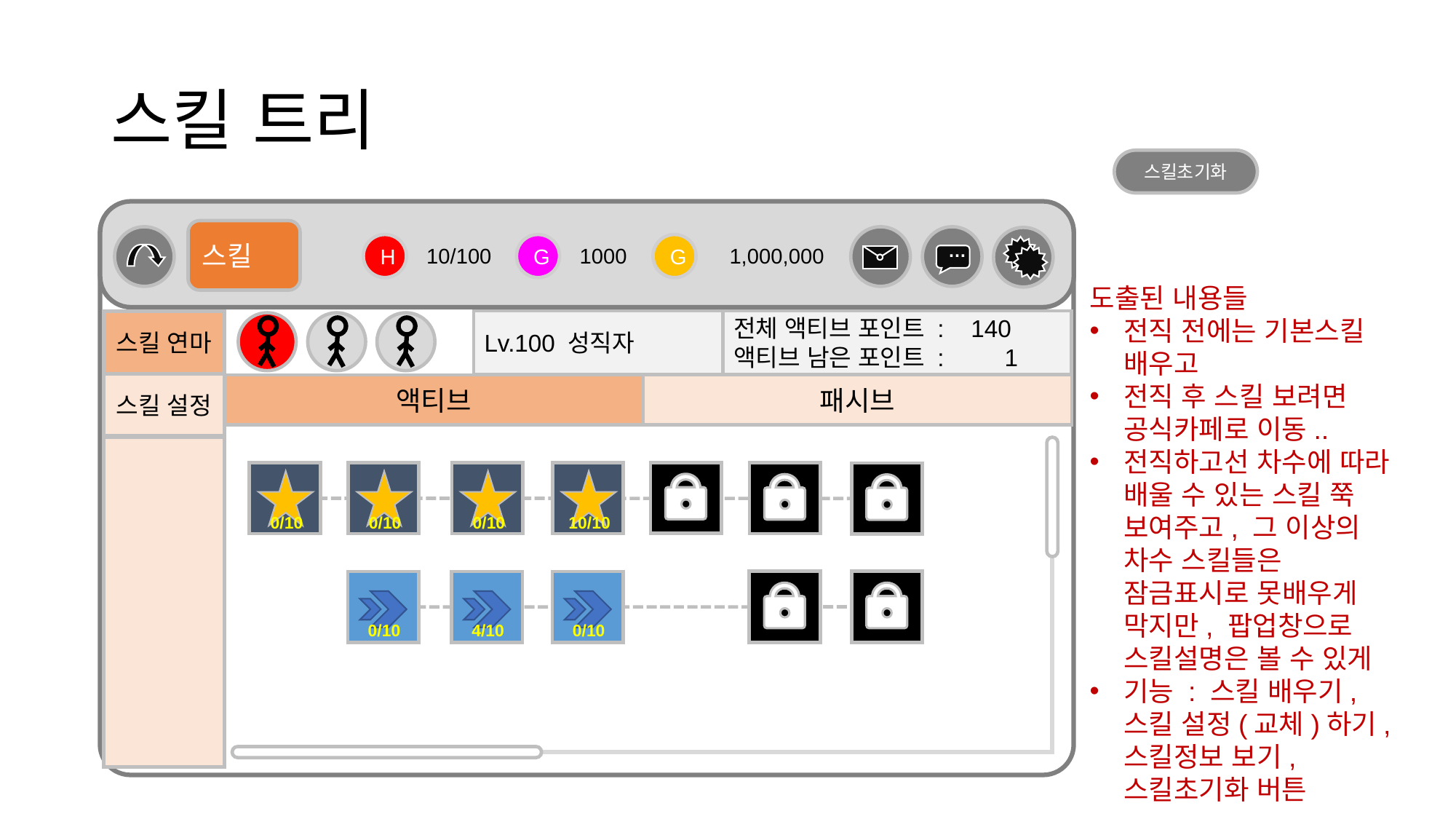

# 스킬 트리
스킬초기화

스킬
c
…
m

s

H
10/100
G
1000
G
1,000,000

도출된 내용들
전직 전에는 기본스킬 배우고
전직 후 스킬 보려면 공식카페로 이동..
전직하고선 차수에 따라 배울 수 있는 스킬 쭉 보여주고, 그 이상의 차수 스킬들은 잠금표시로 못배우게 막지만, 팝업창으로 스킬설명은 볼 수 있게
기능 : 스킬 배우기, 스킬 설정(교체)하기, 스킬정보 보기, 스킬초기화 버튼
Lv.100 성직자
전체 액티브 포인트 :    140
액티브 남은 포인트 :         1
스킬 연마
스킬 설정

패시브
액티브

0/10

0/10

0/10

10/10

0/10

4/10

0/10